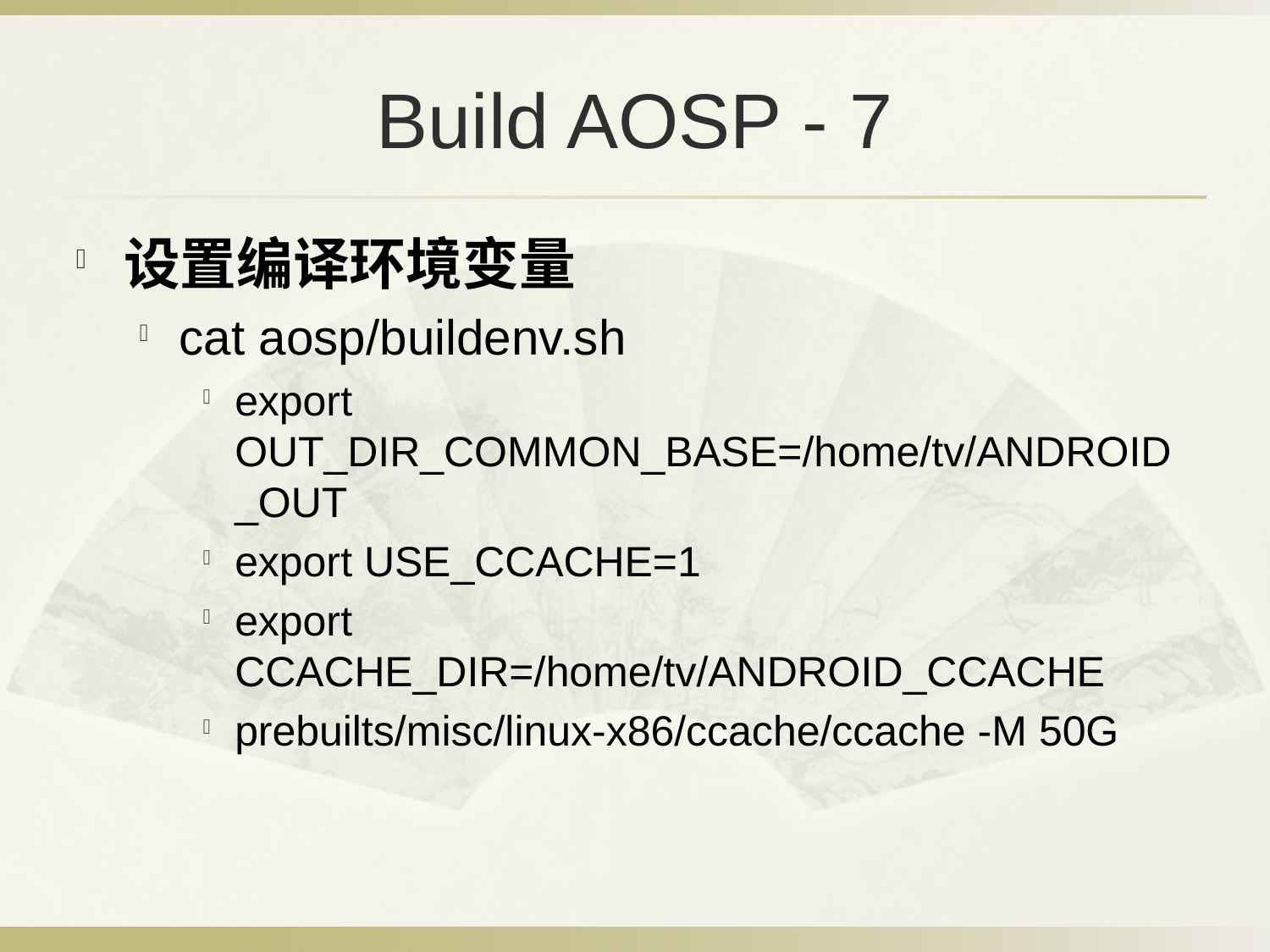

# Build AOSP - 7
设置编译环境变量
cat aosp/buildenv.sh
export OUT_DIR_COMMON_BASE=/home/tv/ANDROID_OUT
export USE_CCACHE=1
export CCACHE_DIR=/home/tv/ANDROID_CCACHE
prebuilts/misc/linux-x86/ccache/ccache -M 50G